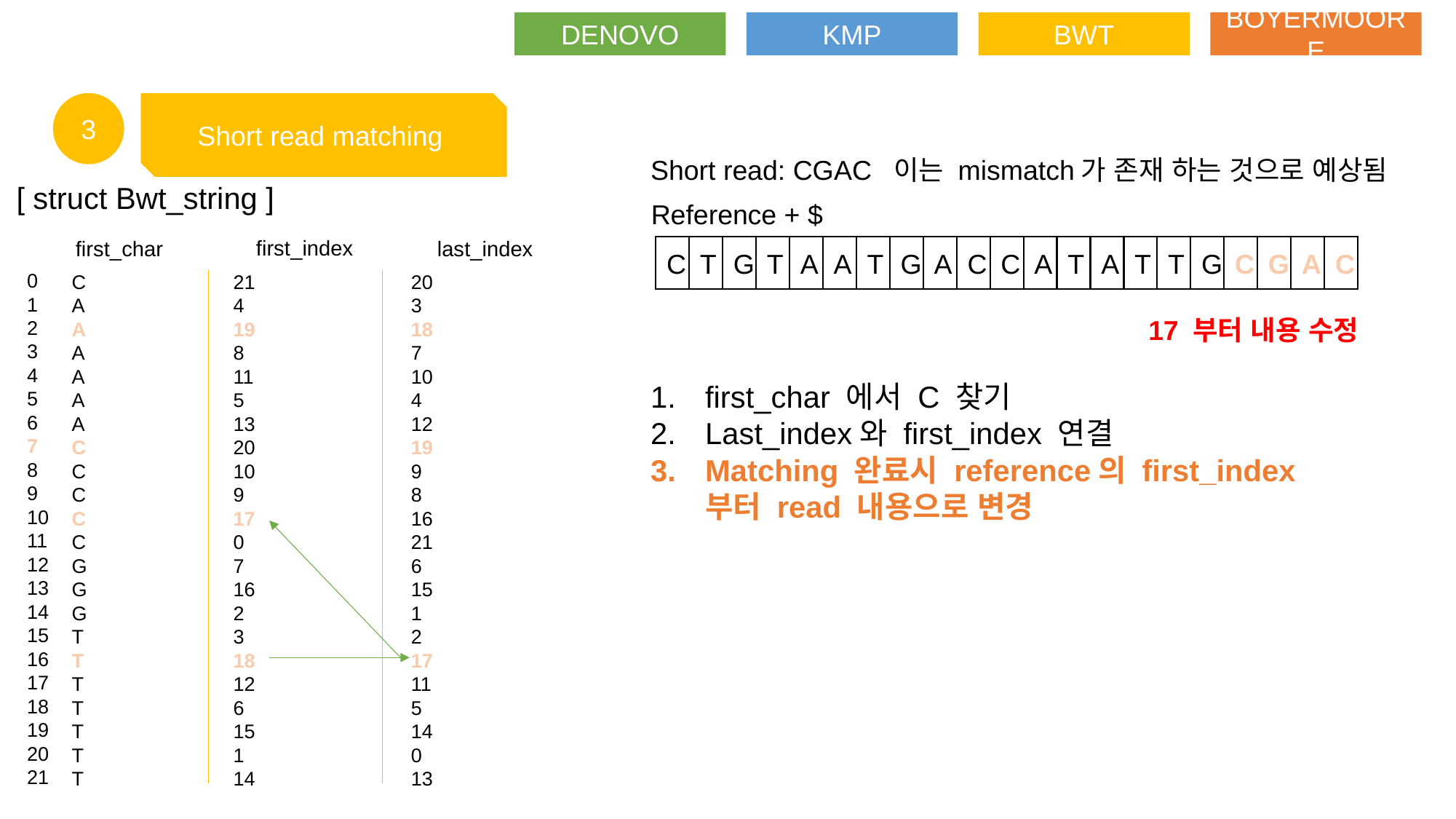

DENOVO
KMP
BWT
BOYERMOORE
Short read matching
3
Short read: CGAC  이는 mismatch가 존재 하는 것으로 예상됨
[ struct Bwt_string ]
Reference + $
last_index
first_char
C
A
A
A
A
A
A
C
C
C
C
C
G
G
G
T
T
T
T
T
T
T
21
4
19
8
11
5
13
20
10
9
17
0
7
16
2
3
18
12
6
15
1
14
20
3
18
7
10
4
12
19
9
8
16
21
6
15
1
2
17
11
5
14
0
13
first_index
C
T
G
T
A

A
T
G
A
C
C
A
T
A
T
T

G
C
G
A
C
0
1
2
3
4
5
6
7
8
9
10
11
12
13
14
15
16
17
18
19
20
21
17 부터 내용 수정
first_char 에서 C 찾기
Last_index와 first_index 연결
Matching 완료시 reference의 first_index 부터 read 내용으로 변경